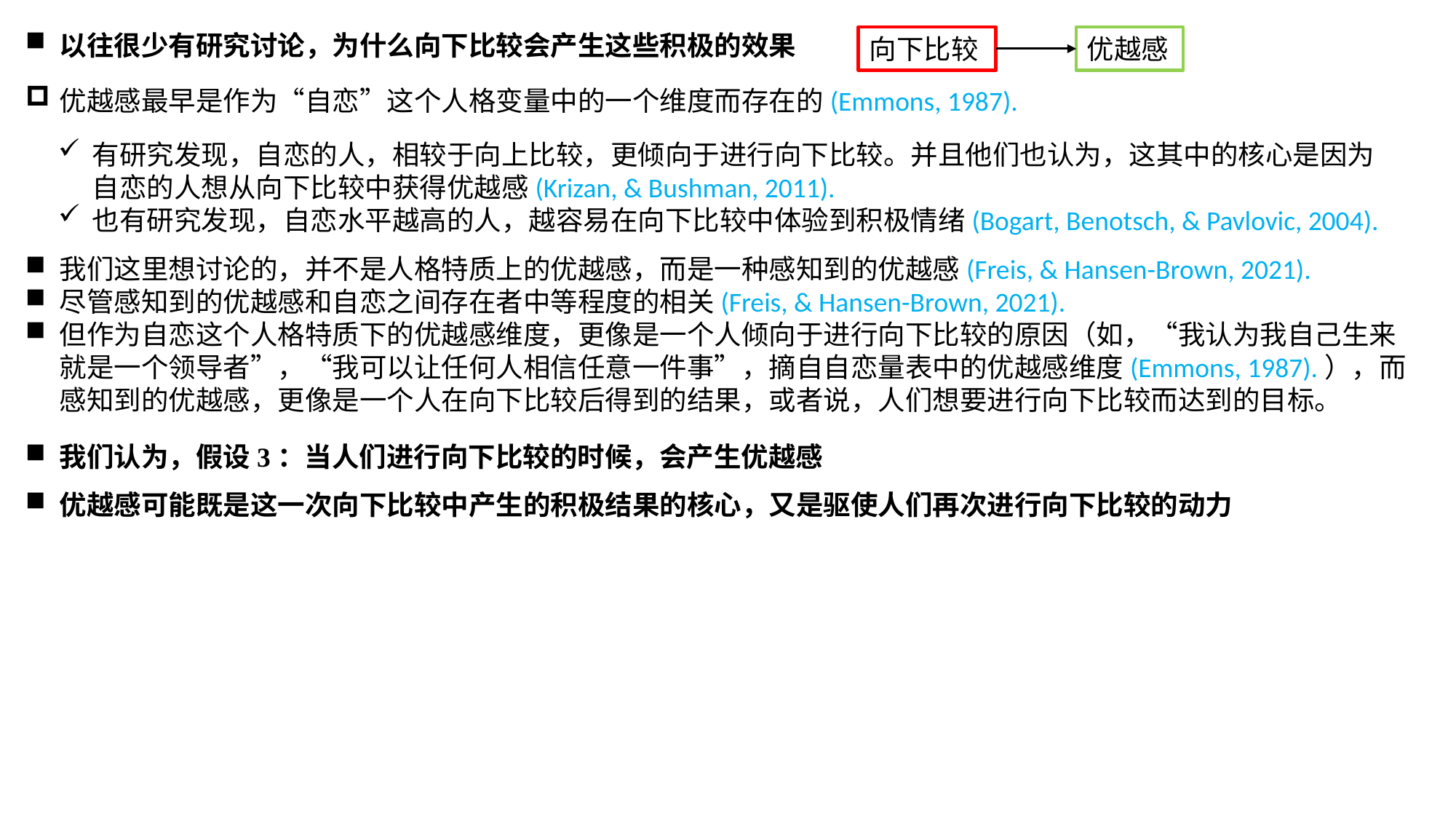

以往很少有研究讨论，为什么向下比较会产生这些积极的效果
优越感
向下比较
优越感最早是作为“自恋”这个人格变量中的一个维度而存在的(Emmons, 1987).
有研究发现，自恋的人，相较于向上比较，更倾向于进行向下比较。并且他们也认为，这其中的核心是因为自恋的人想从向下比较中获得优越感(Krizan, & Bushman, 2011).
也有研究发现，自恋水平越高的人，越容易在向下比较中体验到积极情绪(Bogart, Benotsch, & Pavlovic, 2004).
我们这里想讨论的，并不是人格特质上的优越感，而是一种感知到的优越感(Freis, & Hansen-Brown, 2021).
尽管感知到的优越感和自恋之间存在者中等程度的相关(Freis, & Hansen-Brown, 2021).
但作为自恋这个人格特质下的优越感维度，更像是一个人倾向于进行向下比较的原因（如，“我认为我自己生来就是一个领导者”，“我可以让任何人相信任意一件事”，摘自自恋量表中的优越感维度(Emmons, 1987).），而感知到的优越感，更像是一个人在向下比较后得到的结果，或者说，人们想要进行向下比较而达到的目标。
我们认为，假设3：当人们进行向下比较的时候，会产生优越感
优越感可能既是这一次向下比较中产生的积极结果的核心，又是驱使人们再次进行向下比较的动力